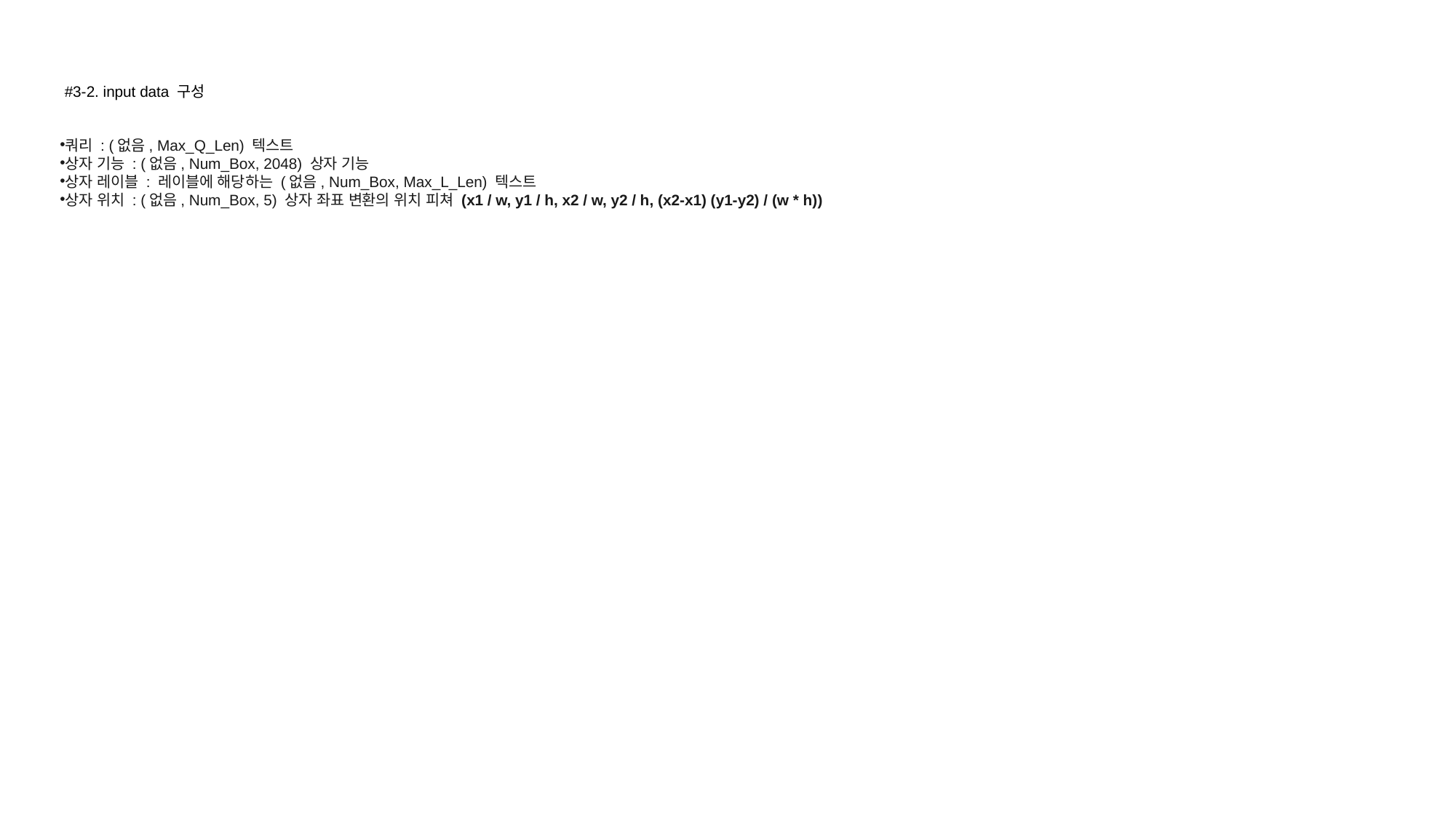

#3-2. input data 구성
쿼리 : (없음, Max_Q_Len) 텍스트
상자 기능 : (없음, Num_Box, 2048) 상자 기능
상자 레이블 : 레이블에 해당하는 (없음, Num_Box, Max_L_Len) 텍스트
상자 위치 : (없음, Num_Box, 5) 상자 좌표 변환의 위치 피쳐 (x1 / w, y1 / h, x2 / w, y2 / h, (x2-x1) (y1-y2) / (w * h))